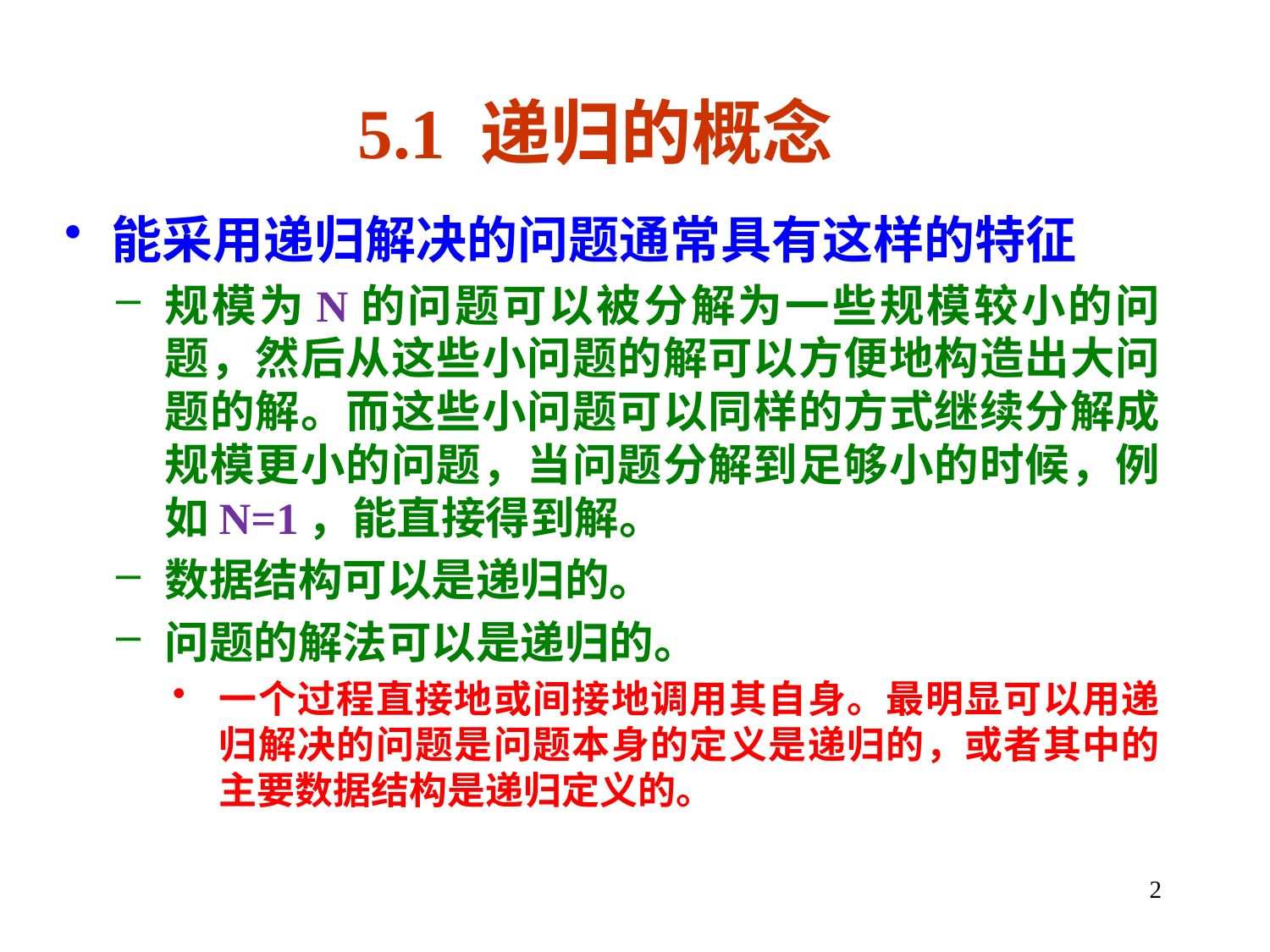

5.1 递归的概念
能采用递归解决的问题通常具有这样的特征
规模为N的问题可以被分解为一些规模较小的问题，然后从这些小问题的解可以方便地构造出大问题的解。而这些小问题可以同样的方式继续分解成规模更小的问题，当问题分解到足够小的时候，例如N=1，能直接得到解。
数据结构可以是递归的。
问题的解法可以是递归的。
一个过程直接地或间接地调用其自身。最明显可以用递归解决的问题是问题本身的定义是递归的，或者其中的主要数据结构是递归定义的。
2